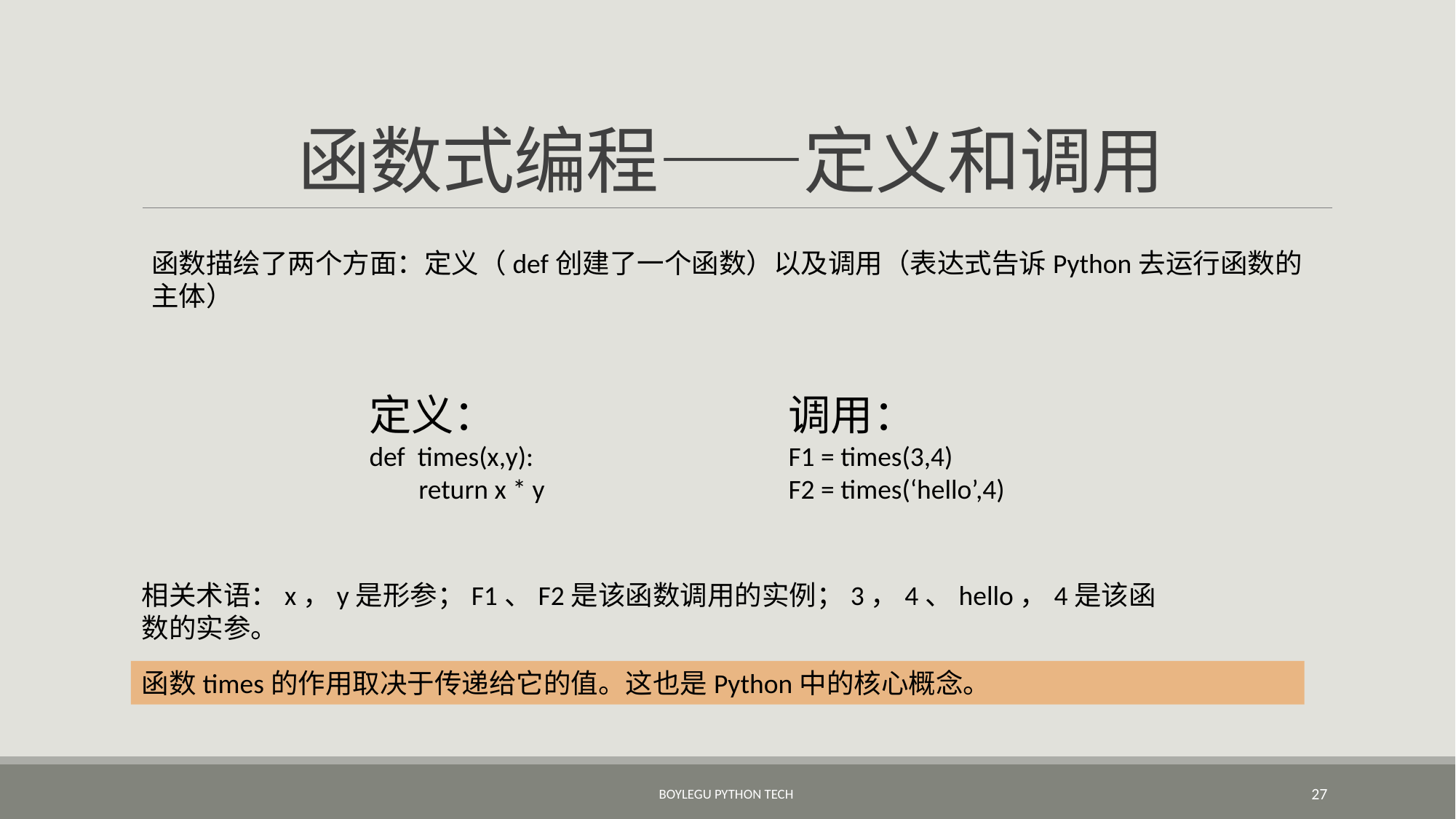

# 函数式编程——定义和调用
函数描绘了两个方面：定义（def创建了一个函数）以及调用（表达式告诉Python去运行函数的主体）
调用：
F1 = times(3,4)
F2 = times(‘hello’,4)
定义：
def  times(x,y):
        return x * y

相关术语：x，y是形参；F1、F2是该函数调用的实例；3，4、hello，4是该函数的实参。
函数times的作用取决于传递给它的值。这也是Python中的核心概念。
BoyleGu Python Tech
27